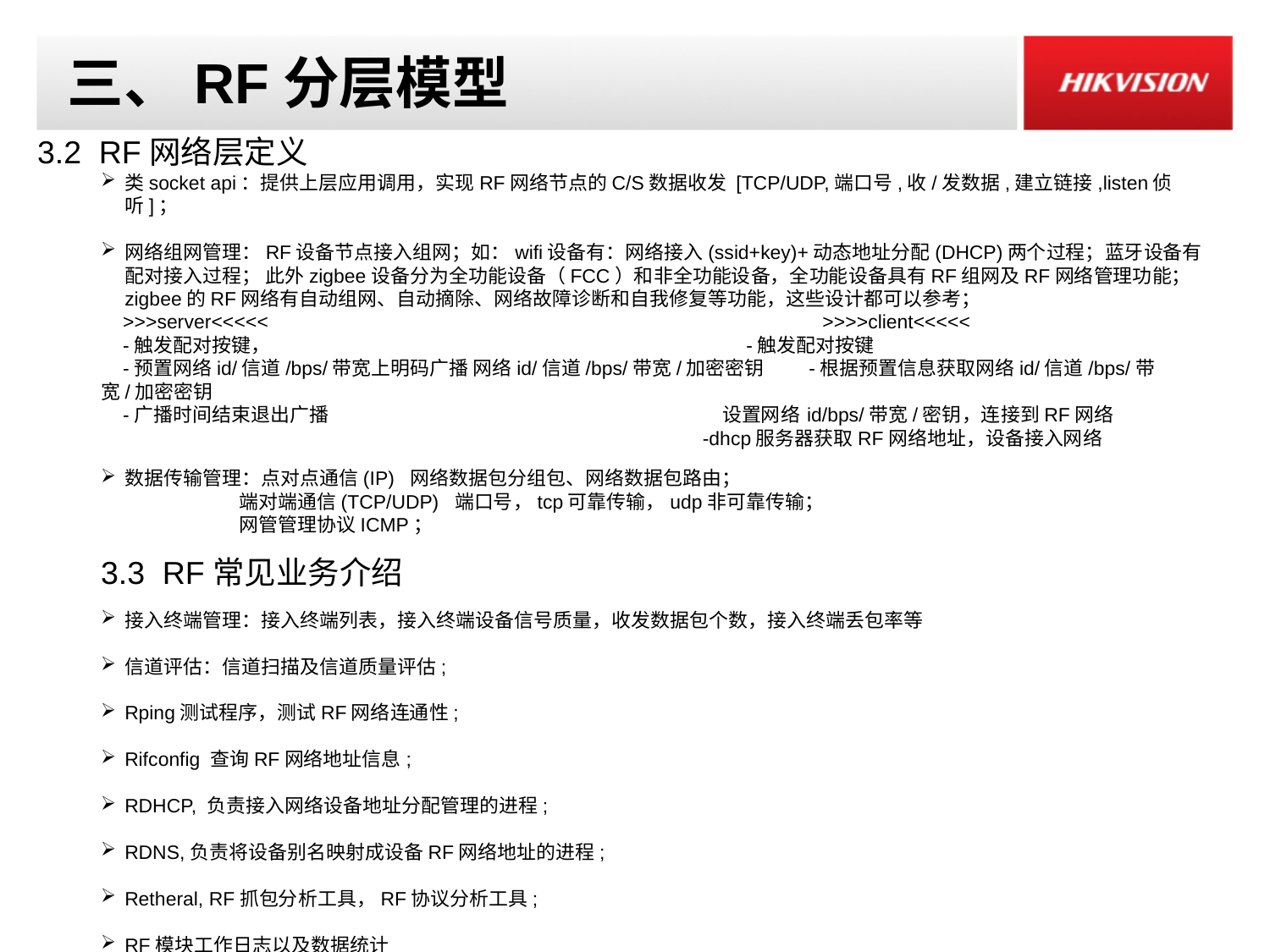

# 三、RF分层模型
3.2  RF网络层定义
类socket api：提供上层应用调用，实现RF网络节点的C/S数据收发 [TCP/UDP,端口号,收/发数据,建立链接,listen侦听]；

网络组网管理：RF设备节点接入组网；如：wifi设备有：网络接入(ssid+key)+动态地址分配(DHCP)两个过程；蓝牙设备有配对接入过程； 此外zigbee设备分为全功能设备（FCC）和非全功能设备，全功能设备具有RF组网及RF网络管理功能； zigbee的RF网络有自动组网、自动摘除、网络故障诊断和自我修复等功能，这些设计都可以参考；
    >>>server<<<<<                                                                                                     >>>>client<<<<<
    -触发配对按键，                                                                                                          -触发配对按键
    -预置网络id/信道/bps/带宽上明码广播 网络id/信道/bps/带宽/加密密钥         -根据预置信息获取网络id/信道/bps/带宽/加密密钥
    -广播时间结束退出广播                                                                                         设置网络id/bps/带宽/密钥，连接到RF网络
                                                            		                 -dhcp服务器获取RF网络地址，设备接入网络

数据传输管理：点对点通信(IP)  网络数据包分组包、网络数据包路由；
                              端对端通信(TCP/UDP)  端口号，tcp可靠传输，udp非可靠传输；
                              网管管理协议ICMP；

3.3  RF常见业务介绍

接入终端管理：接入终端列表，接入终端设备信号质量，收发数据包个数，接入终端丢包率等

信道评估：信道扫描及信道质量评估;

Rping测试程序，测试RF网络连通性;

Rifconfig 查询RF网络地址信息;

RDHCP, 负责接入网络设备地址分配管理的进程;

RDNS,负责将设备别名映射成设备RF网络地址的进程;

Retheral, RF抓包分析工具，RF协议分析工具;

RF模块工作日志以及数据统计